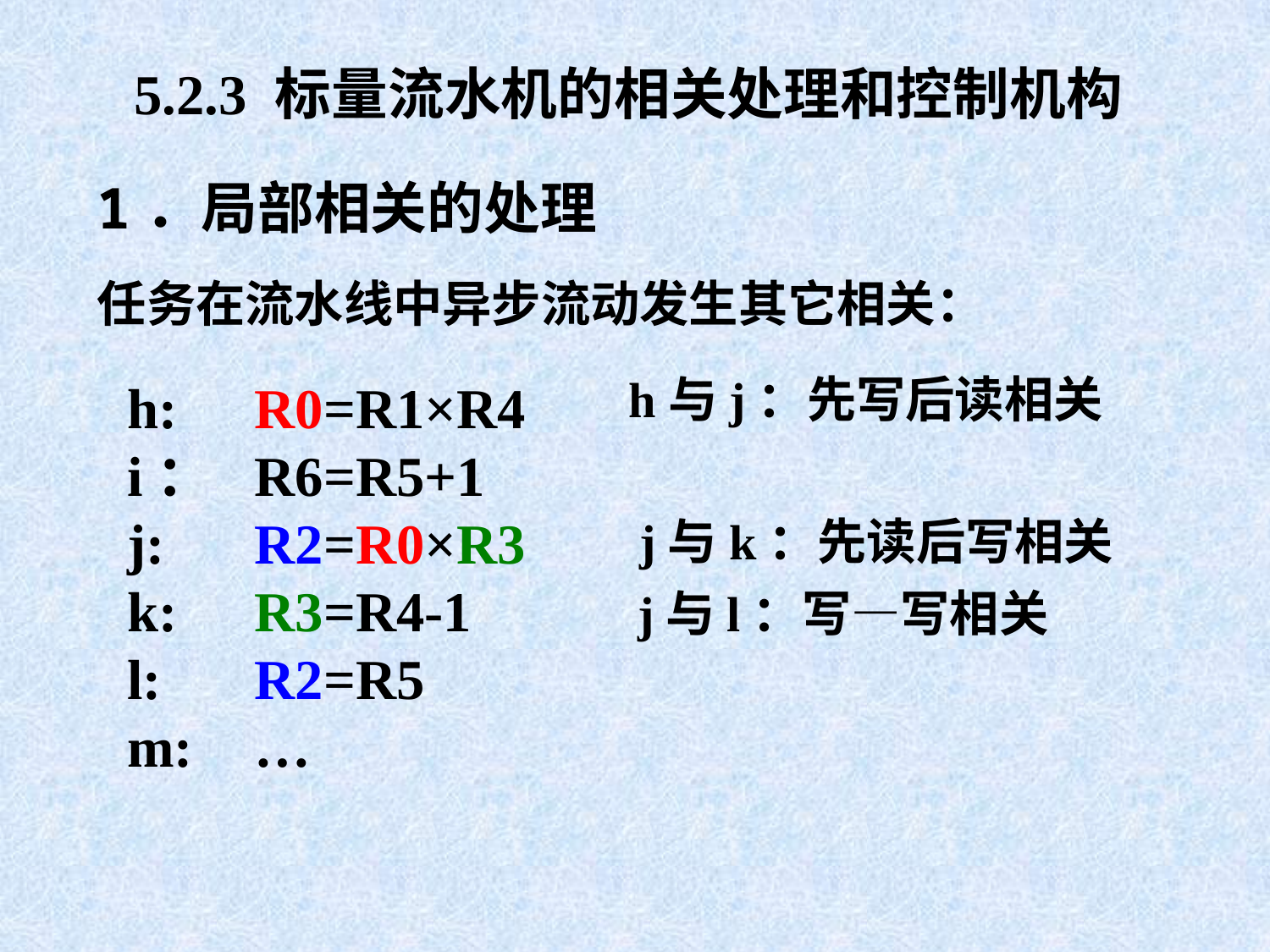

# 5.2.3 标量流水机的相关处理和控制机构
1．局部相关的处理
任务在流水线中异步流动发生其它相关：
h与j：先写后读相关
h:	R0=R1×R4
i：	R6=R5+1
j:	R2=R0×R3
k:	R3=R4-1
l:	R2=R5
m:	…
j与k：先读后写相关
j与l：写—写相关